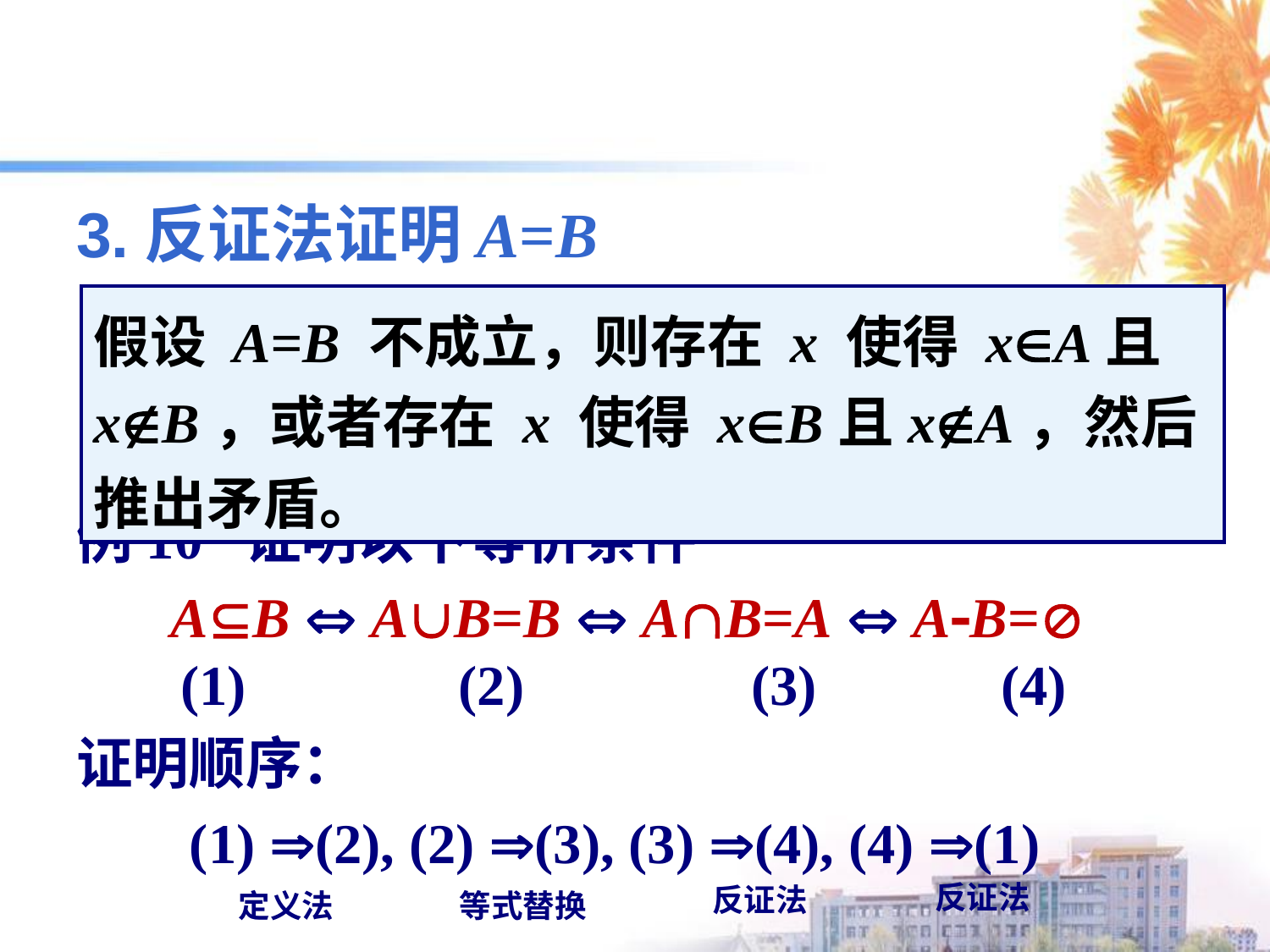

# 3.反证法证明A=B
假设 A=B 不成立，则存在 x 使得 x∈A且x∉B，或者存在 x 使得 x∈B且x∉A，然后推出矛盾。
例10  证明以下等价条件
      A⊆B ⇔ A∪B=B ⇔ A∩B=A ⇔ A−B=∅
    (1)               (2)                (3)             (4)
证明顺序：
        (1) ⇒(2), (2) ⇒(3), (3) ⇒(4), (4) ⇒(1)
33
反证法
反证法
定义法
等式替换